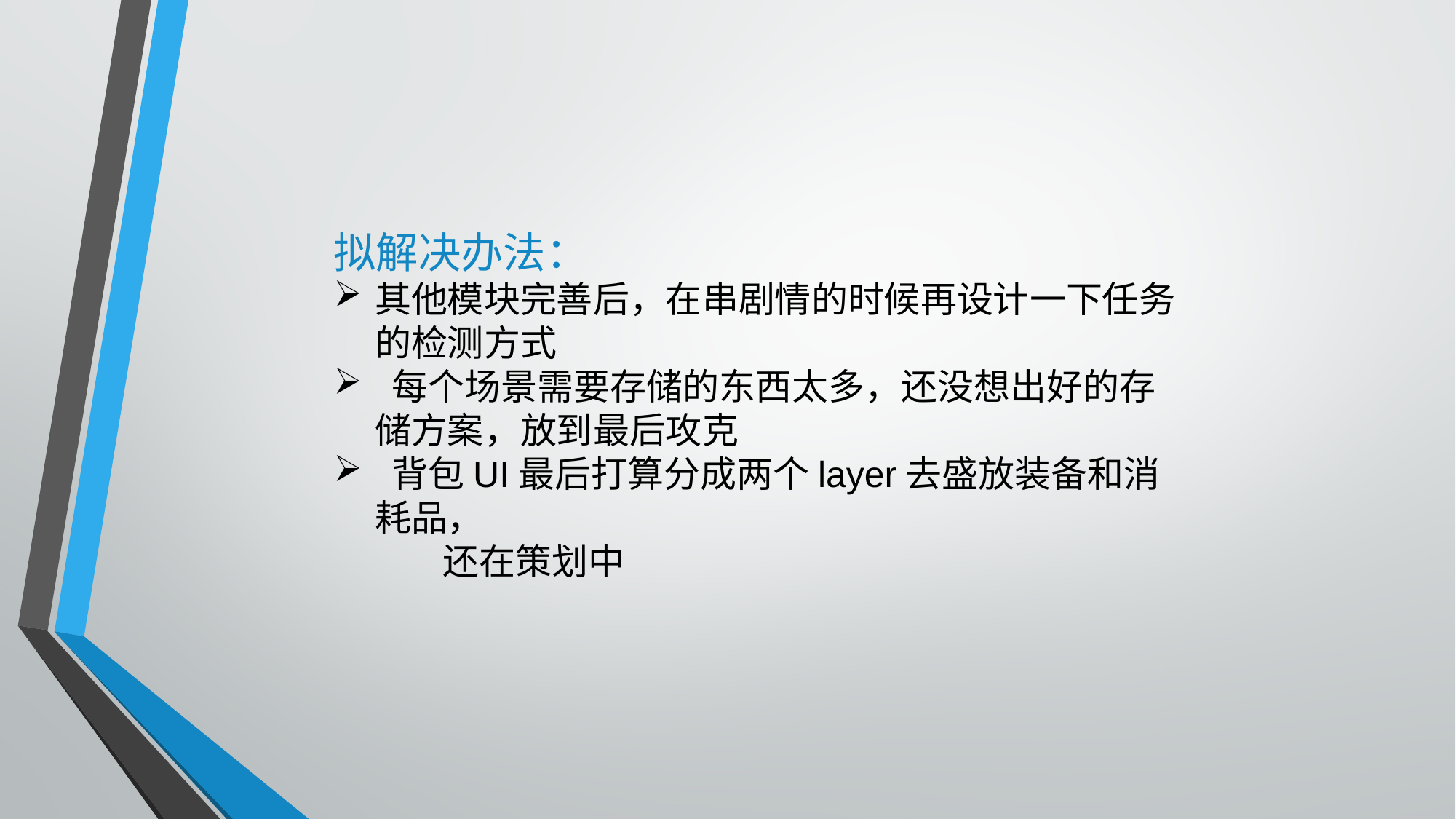

拟解决办法：
其他模块完善后，在串剧情的时候再设计一下任务的检测方式
 每个场景需要存储的东西太多，还没想出好的存储方案，放到最后攻克
 背包UI最后打算分成两个layer去盛放装备和消耗品，
	还在策划中